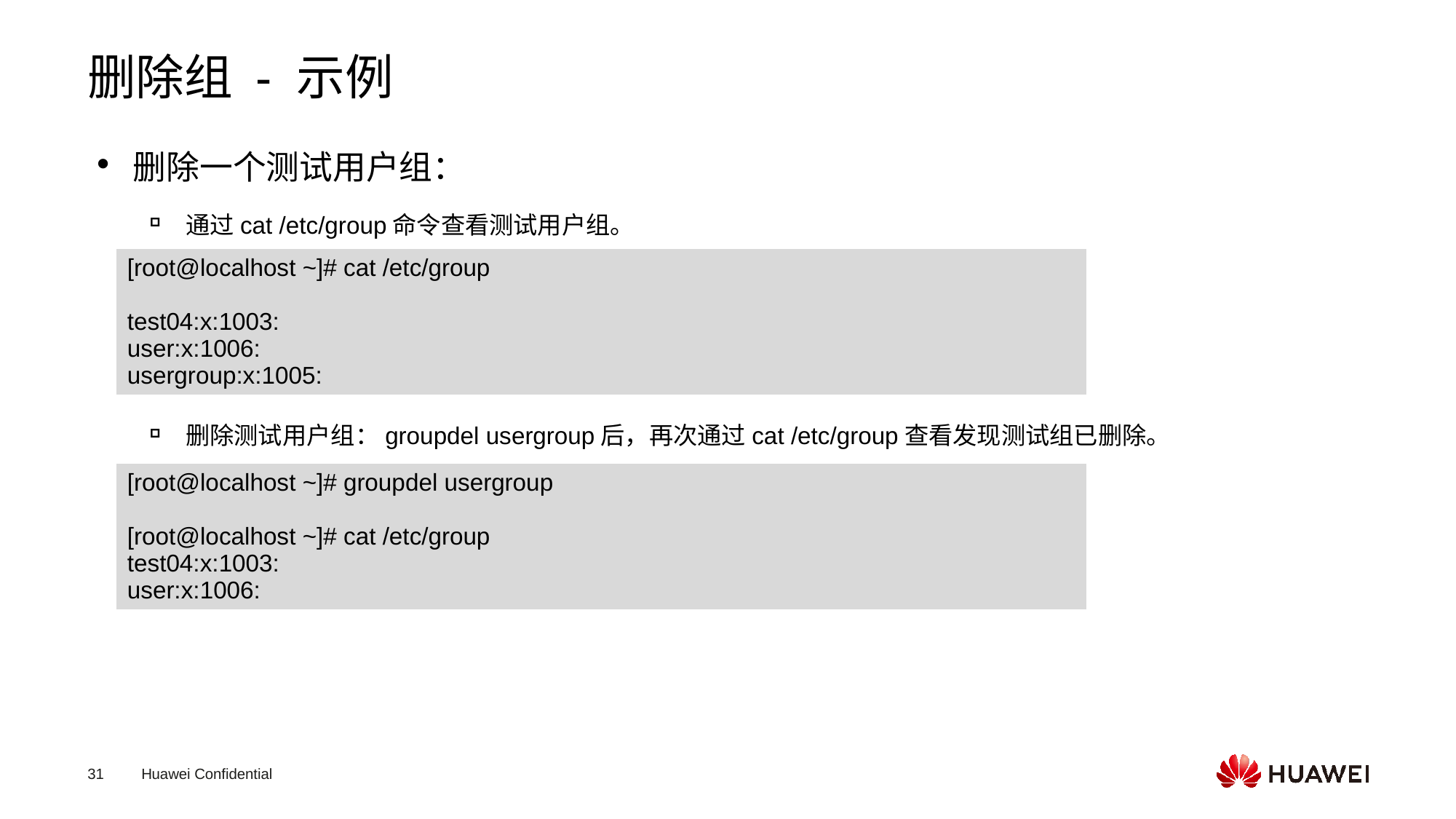

# 删除组 - 示例
删除一个测试用户组：
通过cat /etc/group命令查看测试用户组。

删除测试用户组：groupdel usergroup后，再次通过cat /etc/group查看发现测试组已删除。

| [root@localhost ~]# cat /etc/group test04:x:1003: user:x:1006: usergroup:x:1005: |
| --- |
| [root@localhost ~]# groupdel usergroup [root@localhost ~]# cat /etc/group test04:x:1003: user:x:1006: |
| --- |